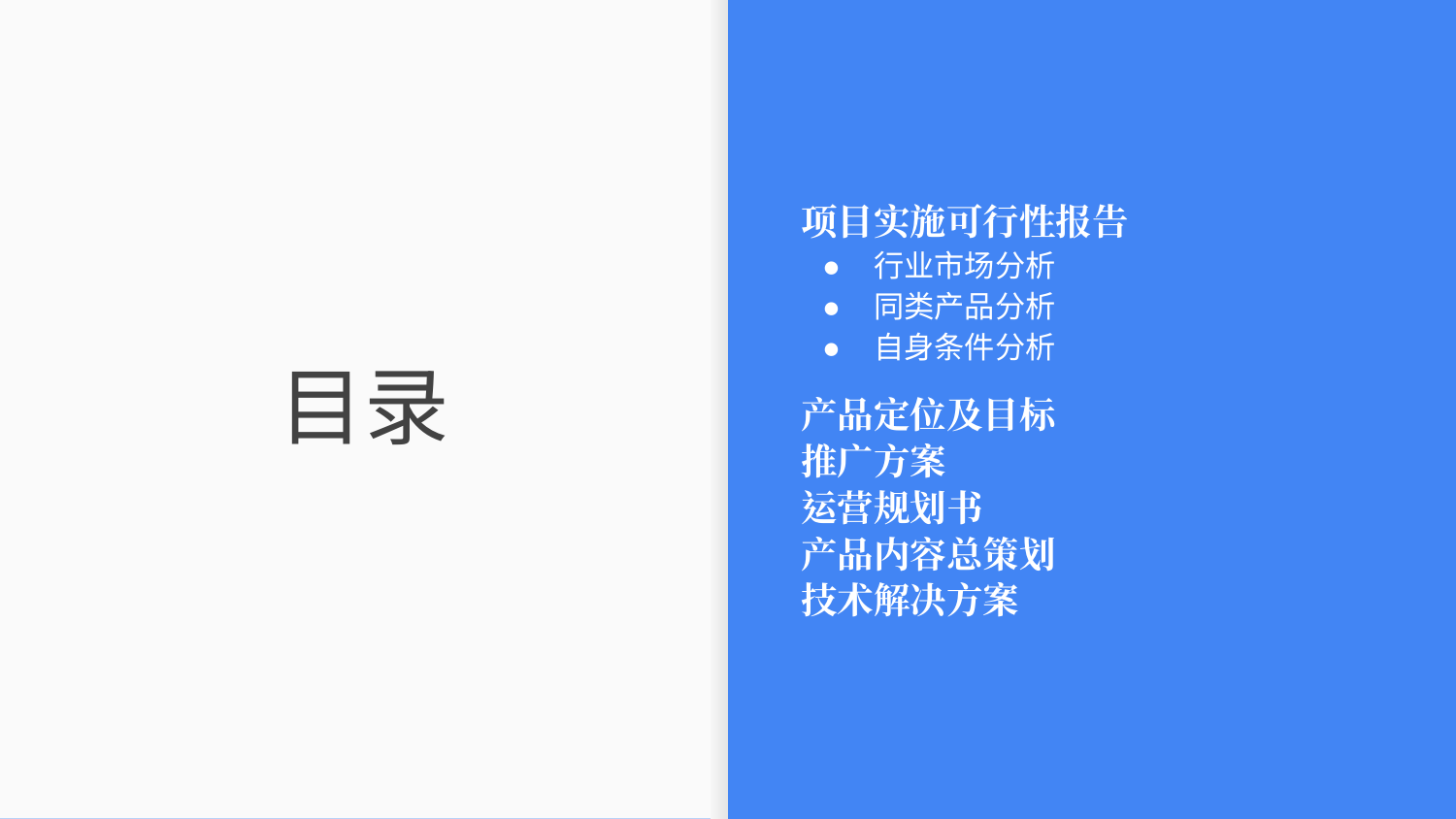

项目实施可行性报告
行业市场分析
同类产品分析
自身条件分析
产品定位及目标
推广方案
运营规划书
产品内容总策划
技术解决方案
# 目录